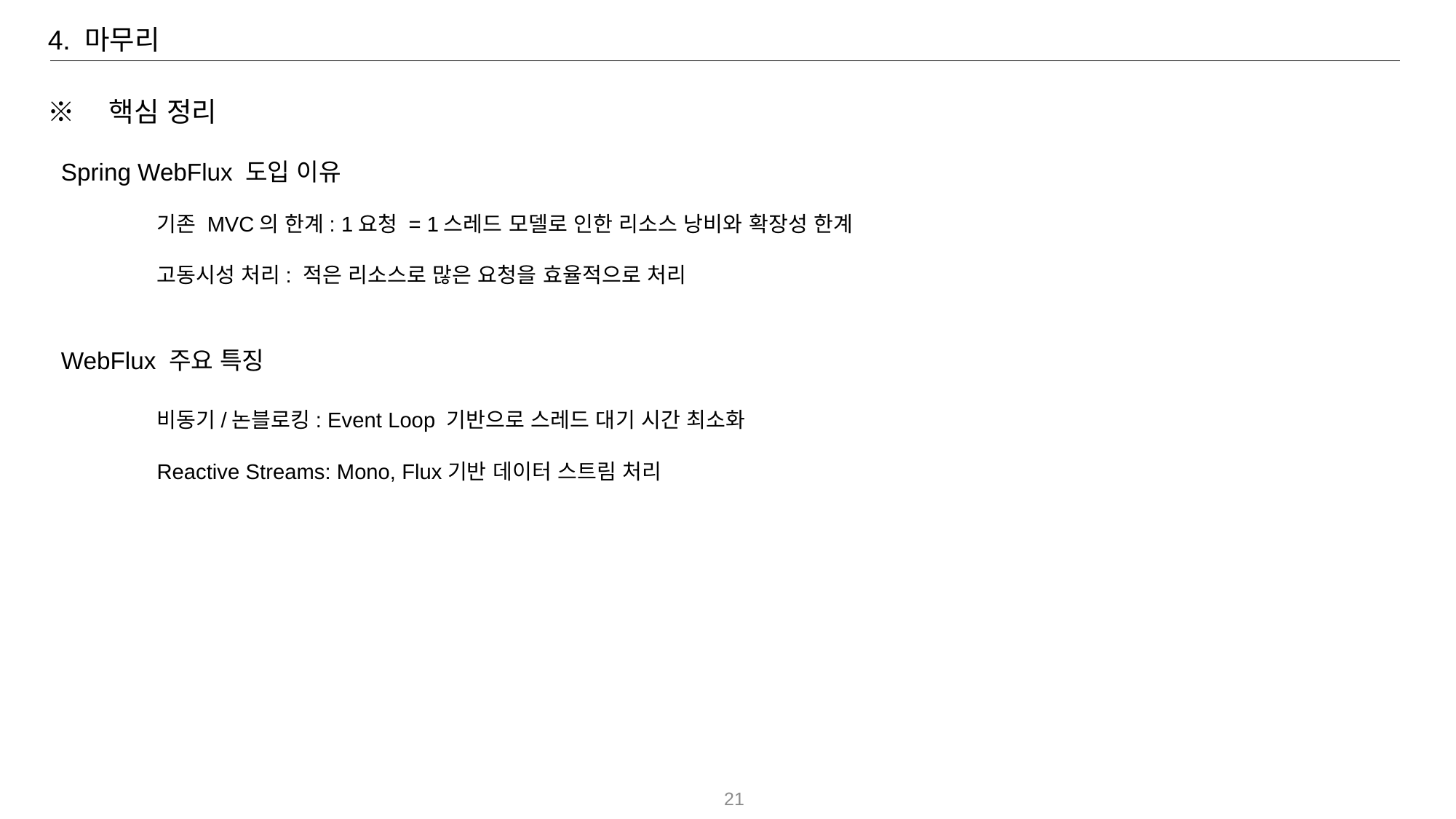

# 4. 마무리
※　핵심 정리

  Spring WebFlux 도입 이유

	기존 MVC의 한계: 1요청 = 1스레드 모델로 인한 리소스 낭비와 확장성 한계

	고동시성 처리: 적은 리소스로 많은 요청을 효율적으로 처리

  WebFlux 주요 특징

	비동기/논블로킹: Event Loop 기반으로 스레드 대기 시간 최소화

	Reactive Streams: Mono, Flux기반 데이터 스트림 처리

21